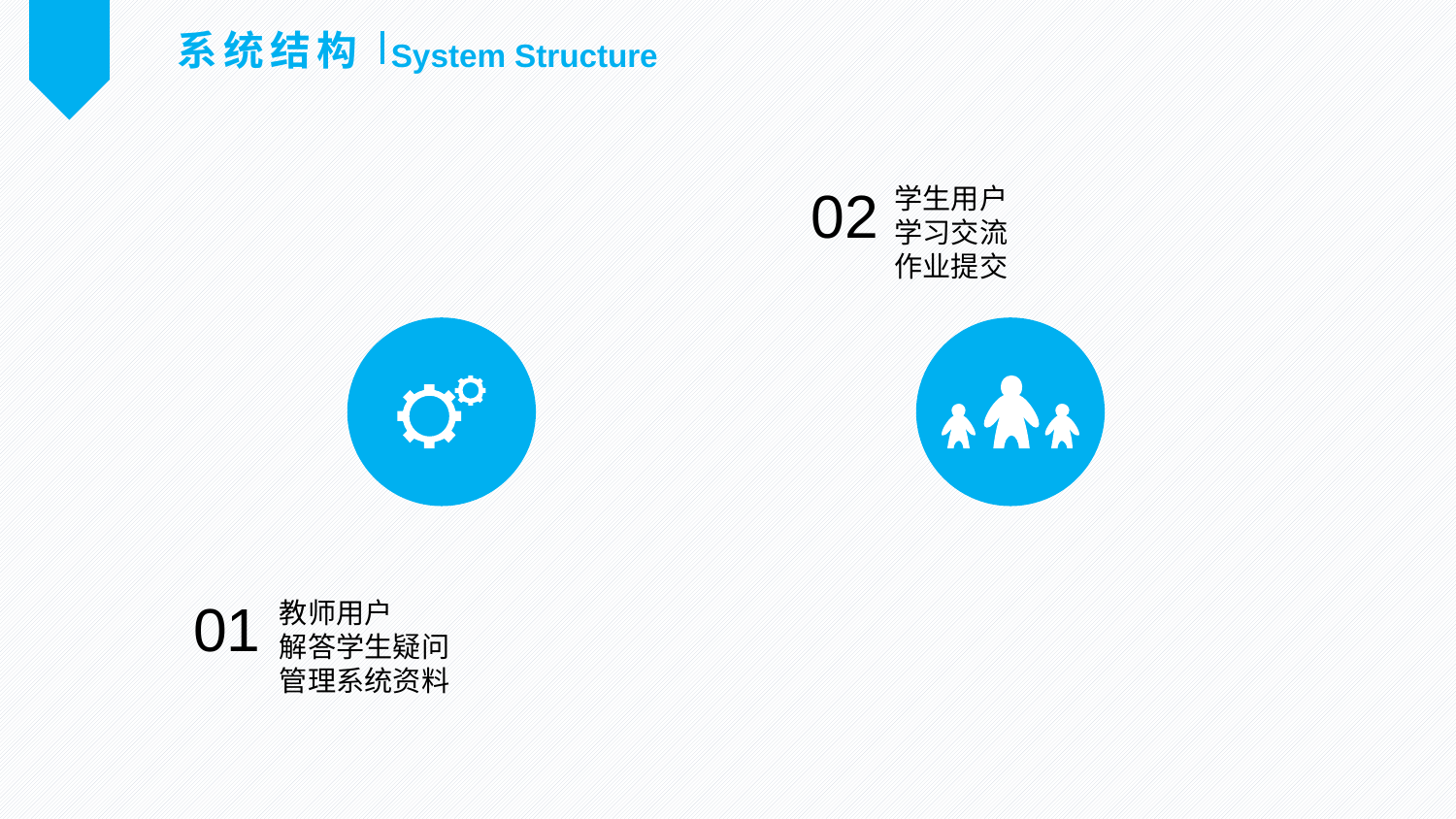

系统结构
System Structure
02
学生用户
学习交流
作业提交

01
教师用户
解答学生疑问
管理系统资料
延时符